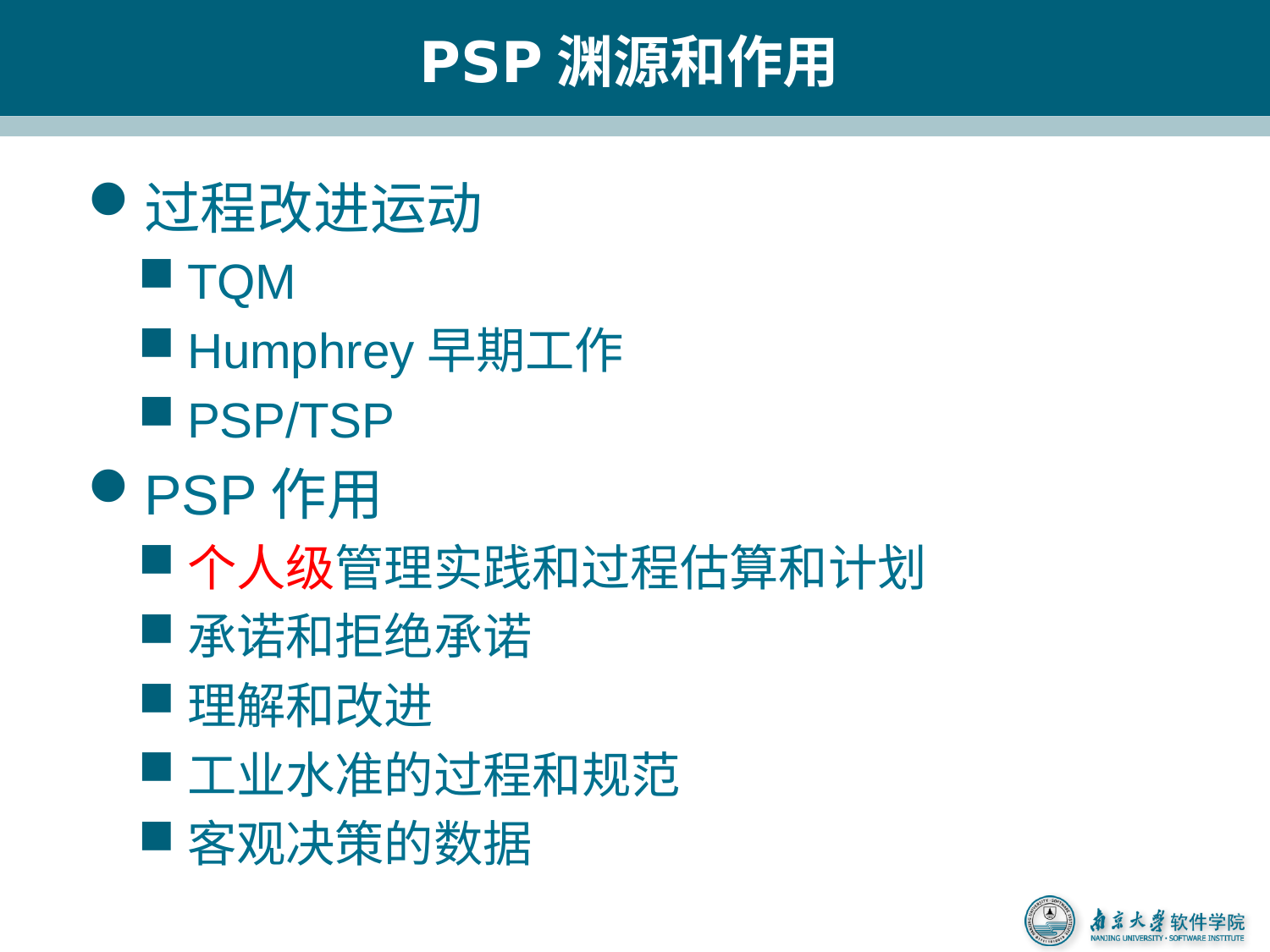

# PSP渊源和作用
过程改进运动
TQM
Humphrey早期工作
PSP/TSP
PSP作用
个人级管理实践和过程估算和计划
承诺和拒绝承诺
理解和改进
工业水准的过程和规范
客观决策的数据